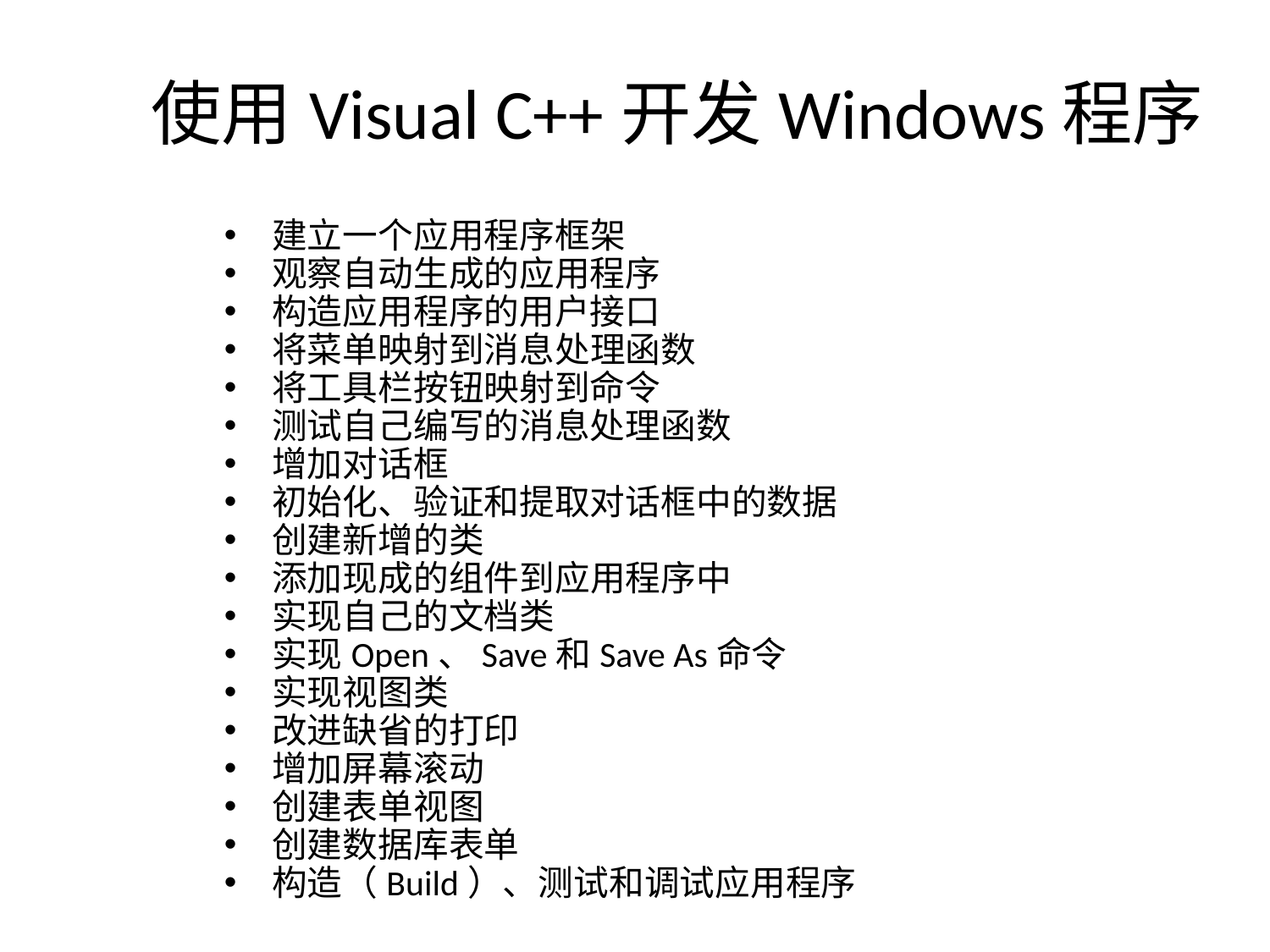

# 使用Visual C++开发Windows程序
建立一个应用程序框架
观察自动生成的应用程序
构造应用程序的用户接口
将菜单映射到消息处理函数
将工具栏按钮映射到命令
测试自己编写的消息处理函数
增加对话框
初始化、验证和提取对话框中的数据
创建新增的类
添加现成的组件到应用程序中
实现自己的文档类
实现Open、Save和Save As命令
实现视图类
改进缺省的打印
增加屏幕滚动
创建表单视图
创建数据库表单
构造（Build）、测试和调试应用程序